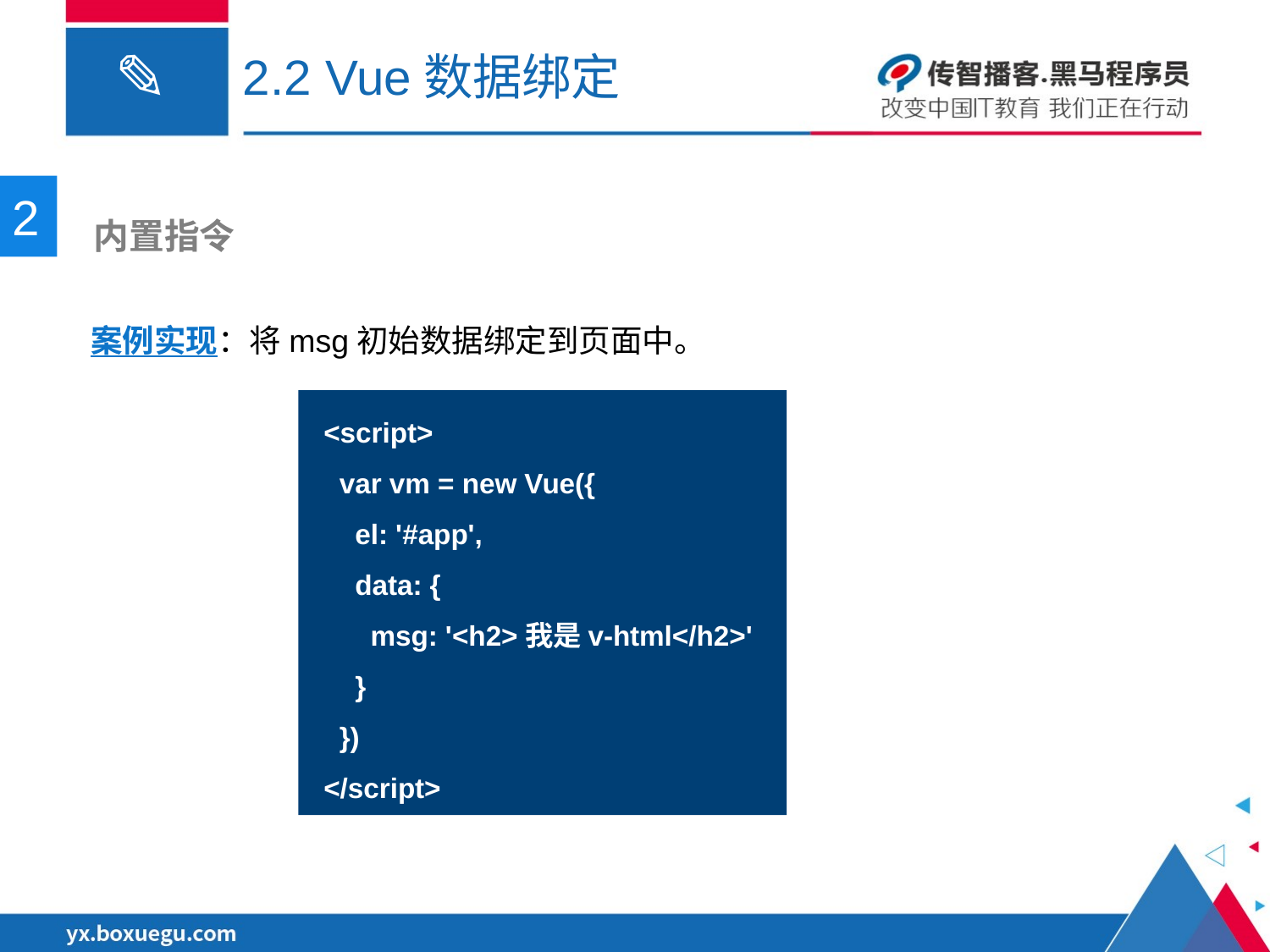

# 2.2 Vue数据绑定

2
  内置指令
案例实现：将msg初始数据绑定到页面中。

<script>
  var vm = new Vue({
    el: '#app',
    data: {
      msg: '<h2>我是v-html</h2>'
    }
  })
</script>